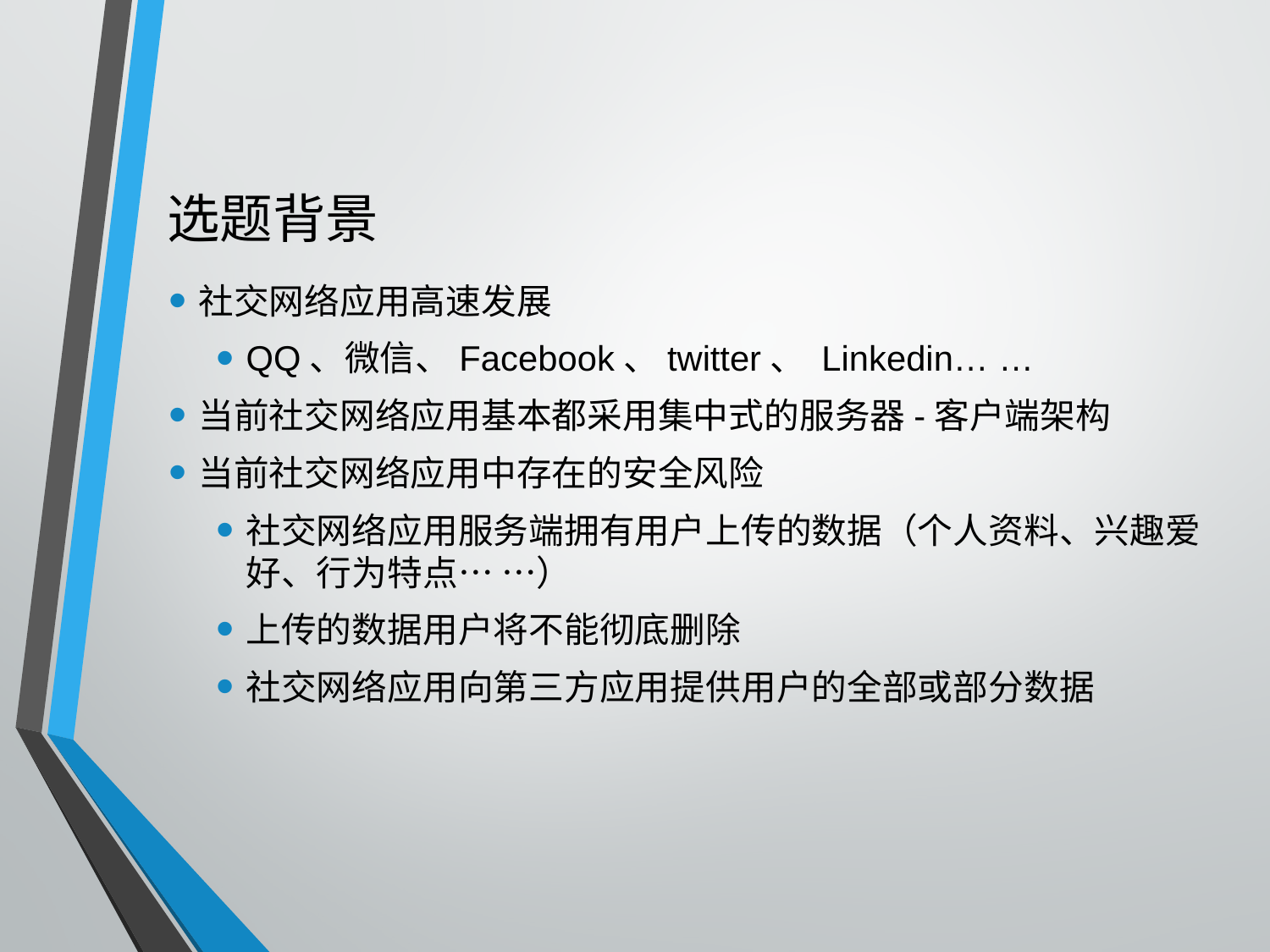

# 选题背景
社交网络应用高速发展
QQ、微信、Facebook、twitter、 Linkedin… …
当前社交网络应用基本都采用集中式的服务器-客户端架构
当前社交网络应用中存在的安全风险
社交网络应用服务端拥有用户上传的数据（个人资料、兴趣爱好、行为特点… …）
上传的数据用户将不能彻底删除
社交网络应用向第三方应用提供用户的全部或部分数据